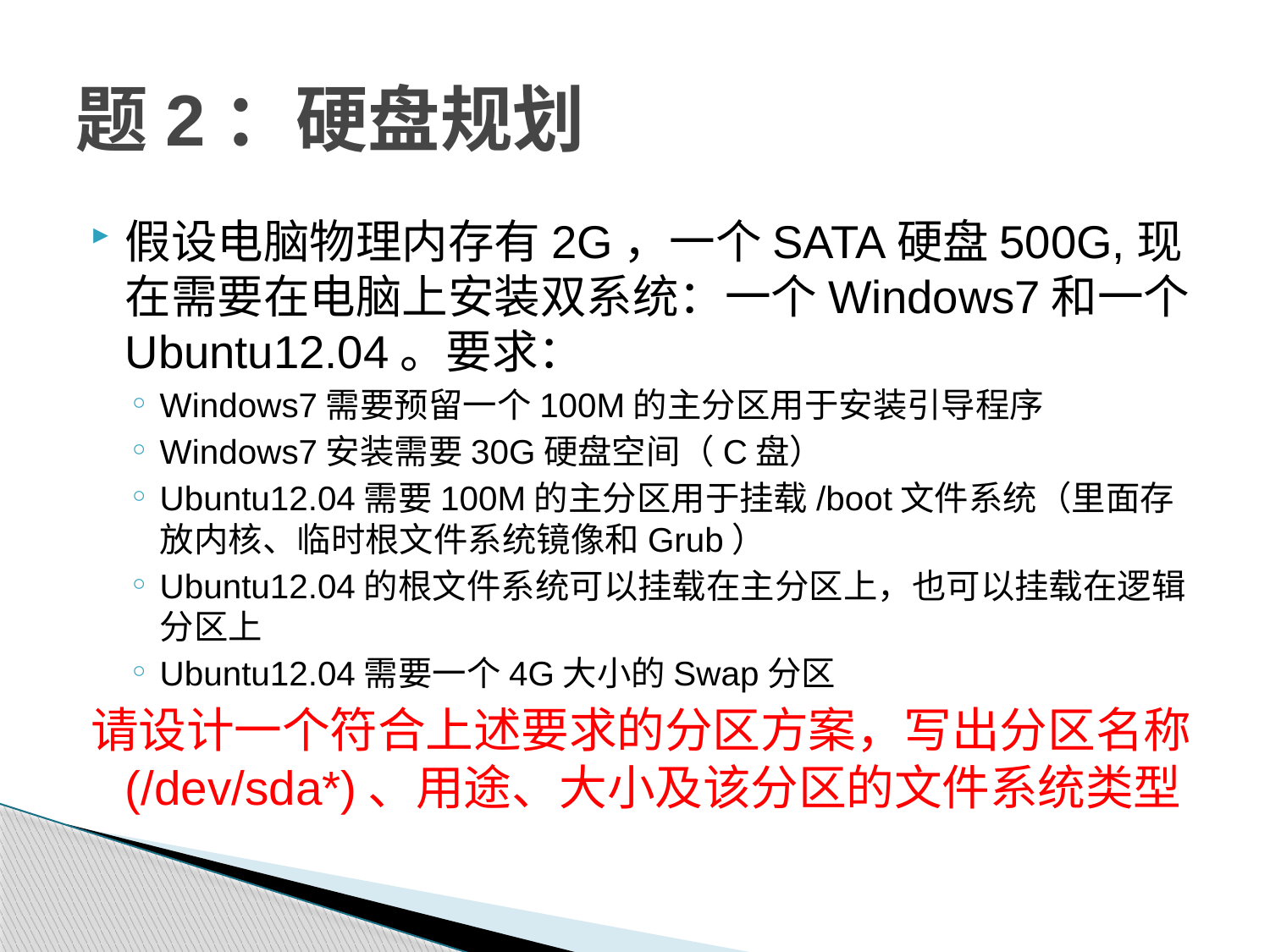

# 题2：硬盘规划
假设电脑物理内存有2G，一个SATA硬盘500G,现在需要在电脑上安装双系统：一个Windows7和一个Ubuntu12.04。要求：
Windows7需要预留一个100M的主分区用于安装引导程序
Windows7安装需要30G硬盘空间（C盘）
Ubuntu12.04需要100M的主分区用于挂载/boot文件系统（里面存放内核、临时根文件系统镜像和Grub）
Ubuntu12.04的根文件系统可以挂载在主分区上，也可以挂载在逻辑分区上
Ubuntu12.04需要一个4G大小的Swap分区
请设计一个符合上述要求的分区方案，写出分区名称(/dev/sda*)、用途、大小及该分区的文件系统类型